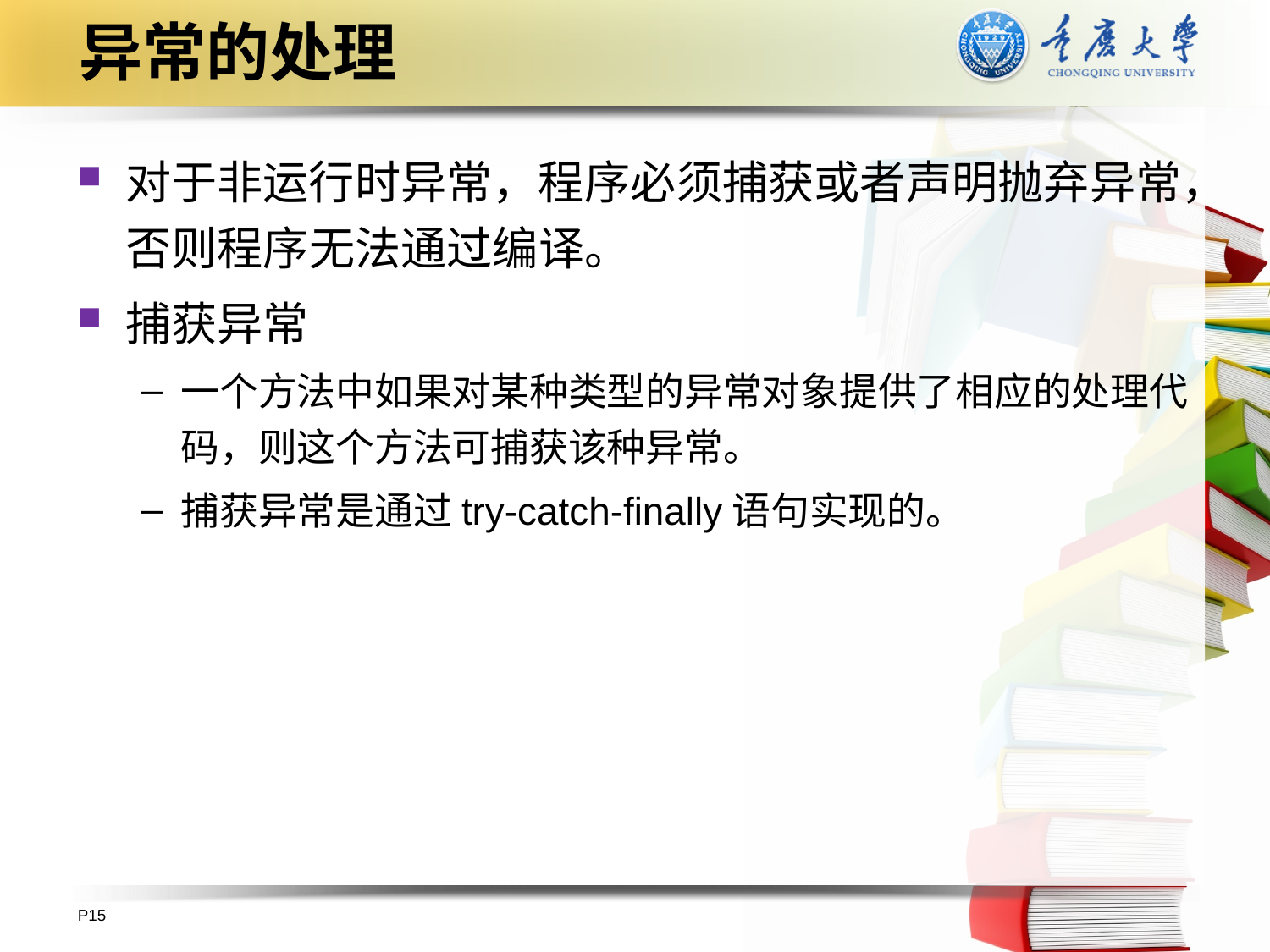

# 异常的处理
对于非运行时异常，程序必须捕获或者声明抛弃异常，否则程序无法通过编译。
捕获异常
一个方法中如果对某种类型的异常对象提供了相应的处理代码，则这个方法可捕获该种异常。
捕获异常是通过try-catch-finally语句实现的。

P15